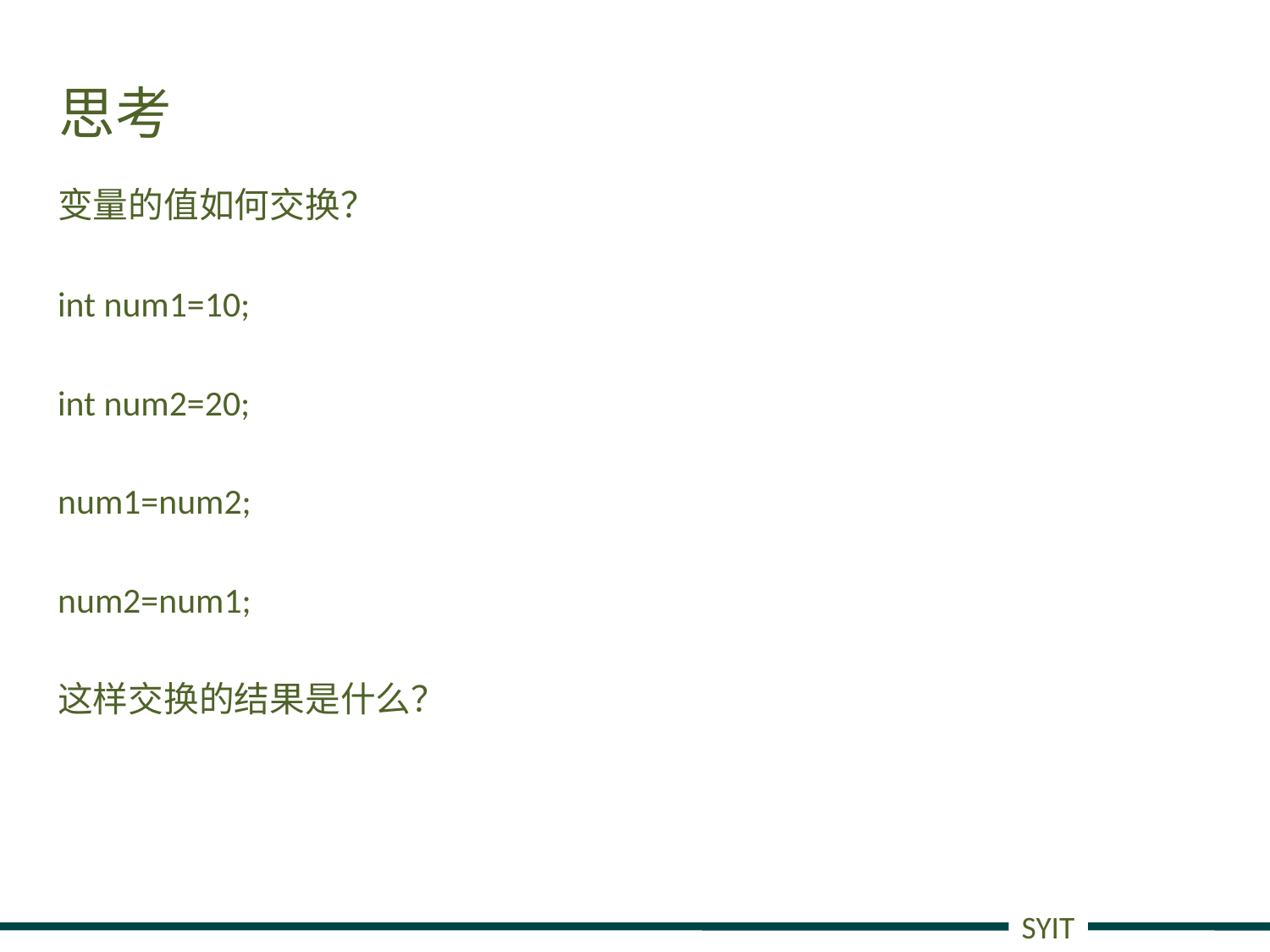

# 思考
变量的值如何交换？

int num1=10;

int num2=20;

num1=num2;

num2=num1;

这样交换的结果是什么？

SYIT